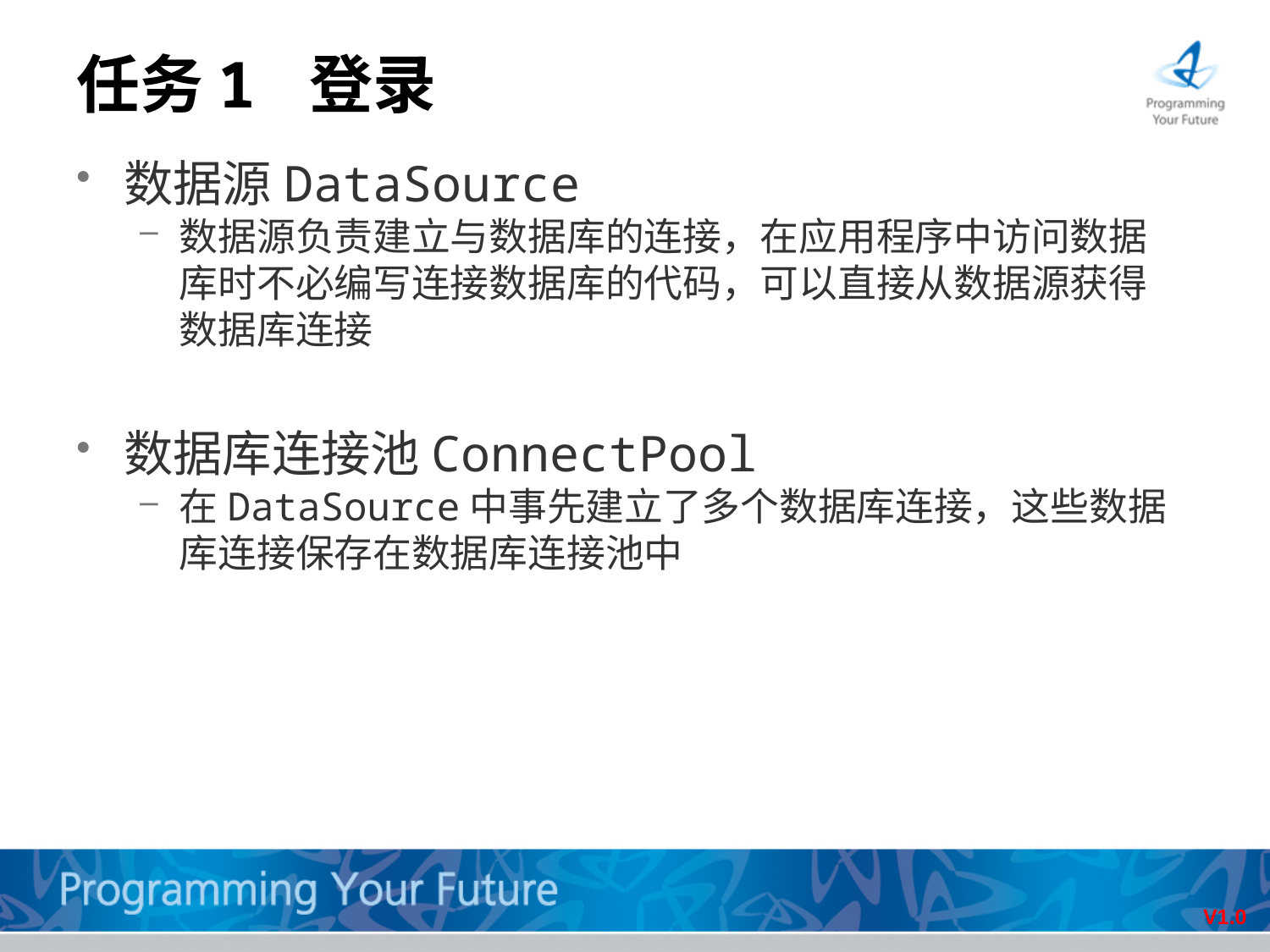

# 任务1 登录
数据源DataSource
数据源负责建立与数据库的连接，在应用程序中访问数据库时不必编写连接数据库的代码，可以直接从数据源获得数据库连接

数据库连接池ConnectPool
在DataSource中事先建立了多个数据库连接，这些数据库连接保存在数据库连接池中